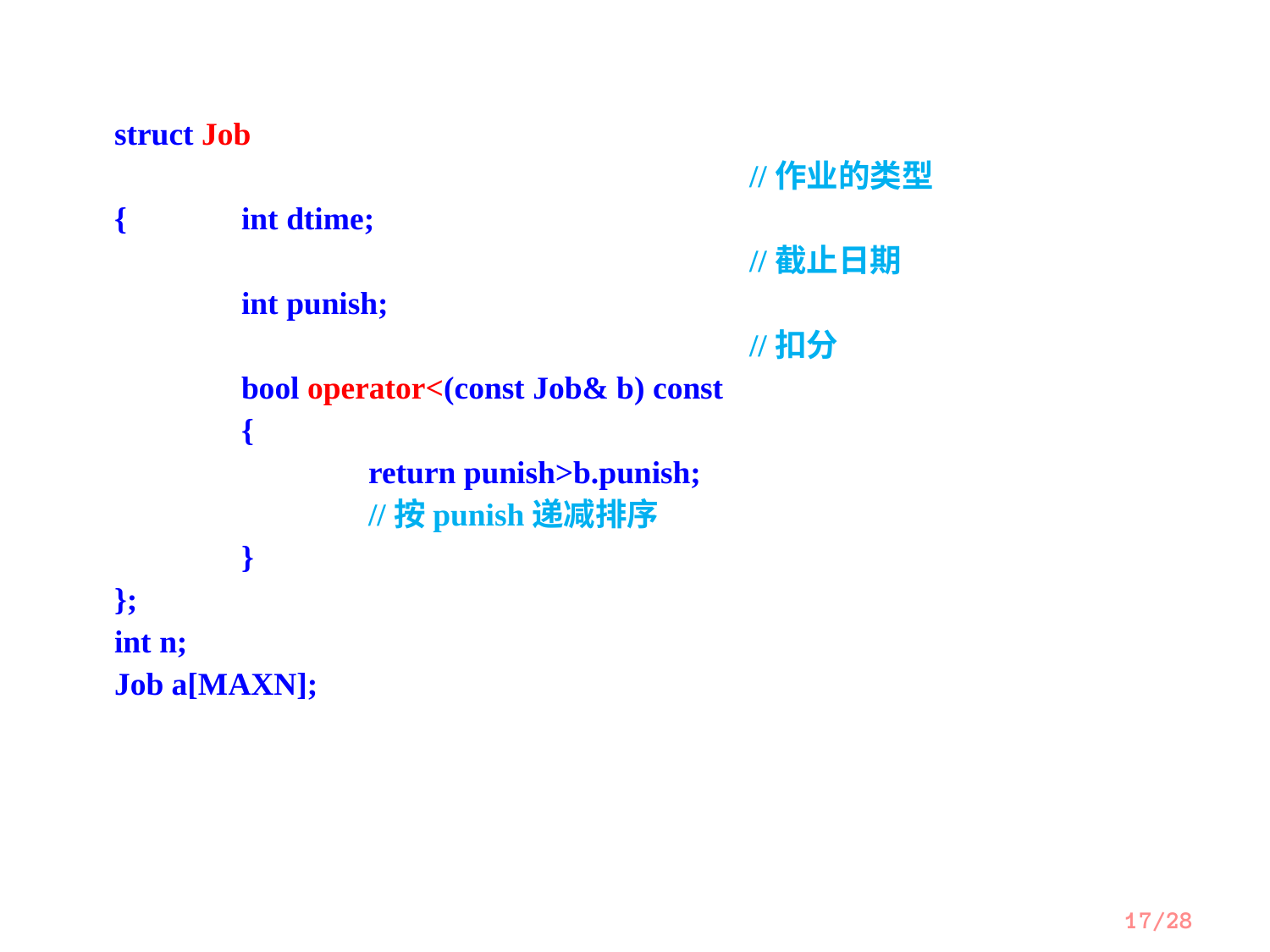

struct Job											//作业的类型
{	int dtime;										//截止日期
 	int punish;										//扣分
 	bool operator<(const Job& b) const
	{
		return punish>b.punish;					//按punish递减排序
	}
};
int n;
Job a[MAXN];
17/28